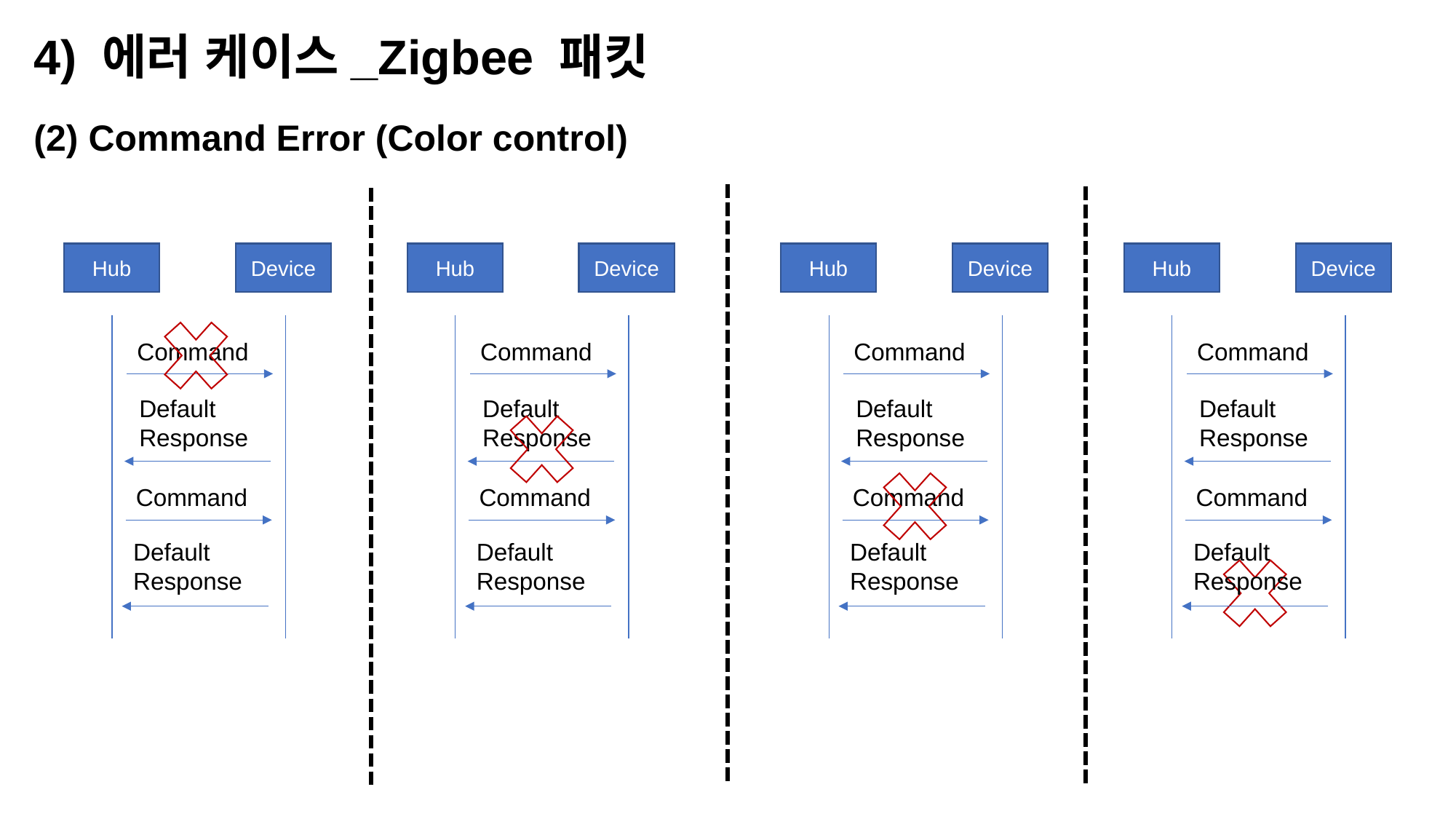

4) 에러 케이스_Zigbee 패킷
(2) Command Error (Color control)
Device
Hub
Command
Default Response
Command
Default Response
Device
Hub
Command
Default Response
Command
Default Response
Device
Hub
Command
Default Response
Command
Default Response
Device
Hub
Command
Default Response
Command
Default Response